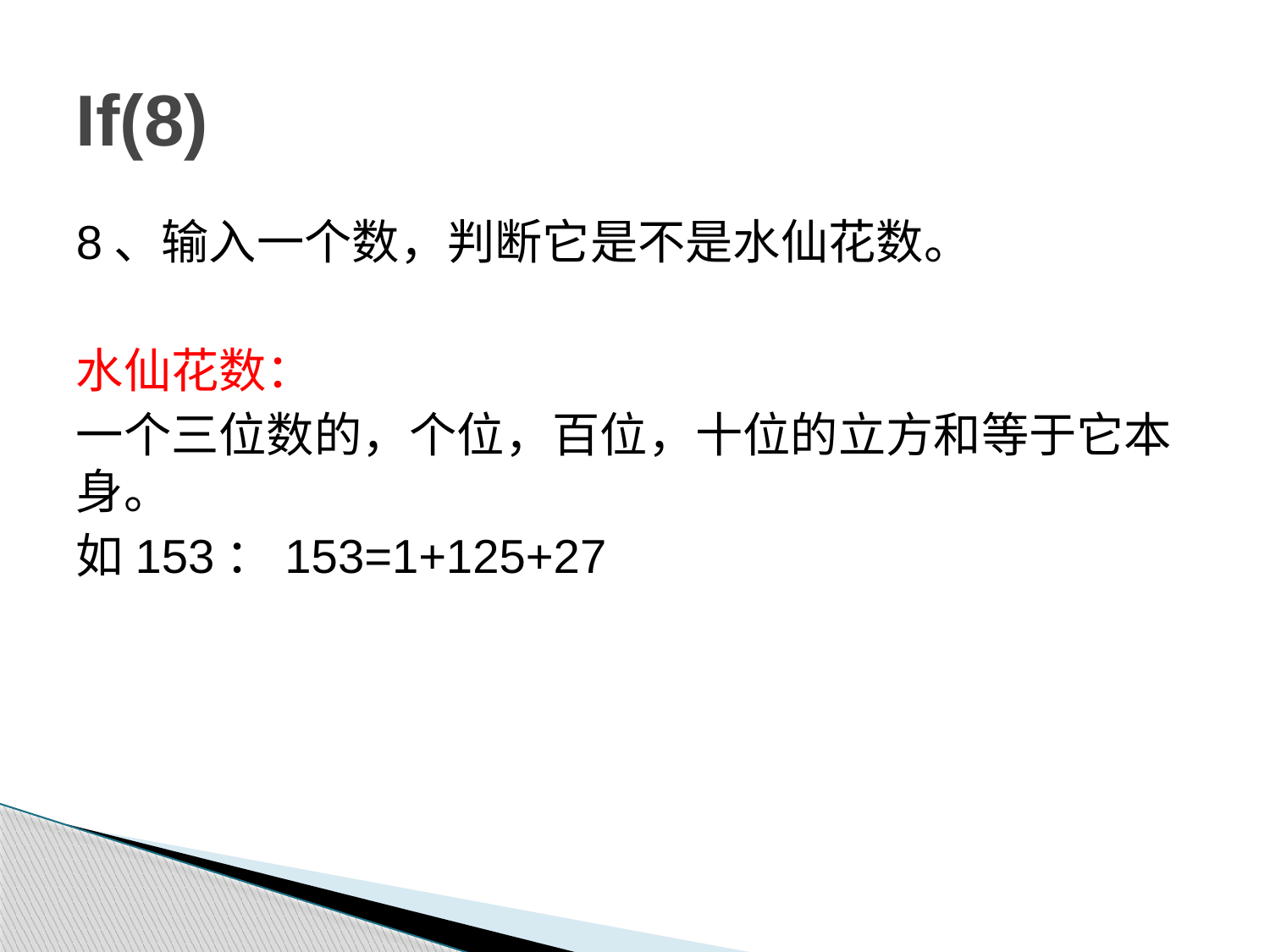

# If(8)
8、输入一个数，判断它是不是水仙花数。

水仙花数：
一个三位数的，个位，百位，十位的立方和等于它本身。
如153：153=1+125+27